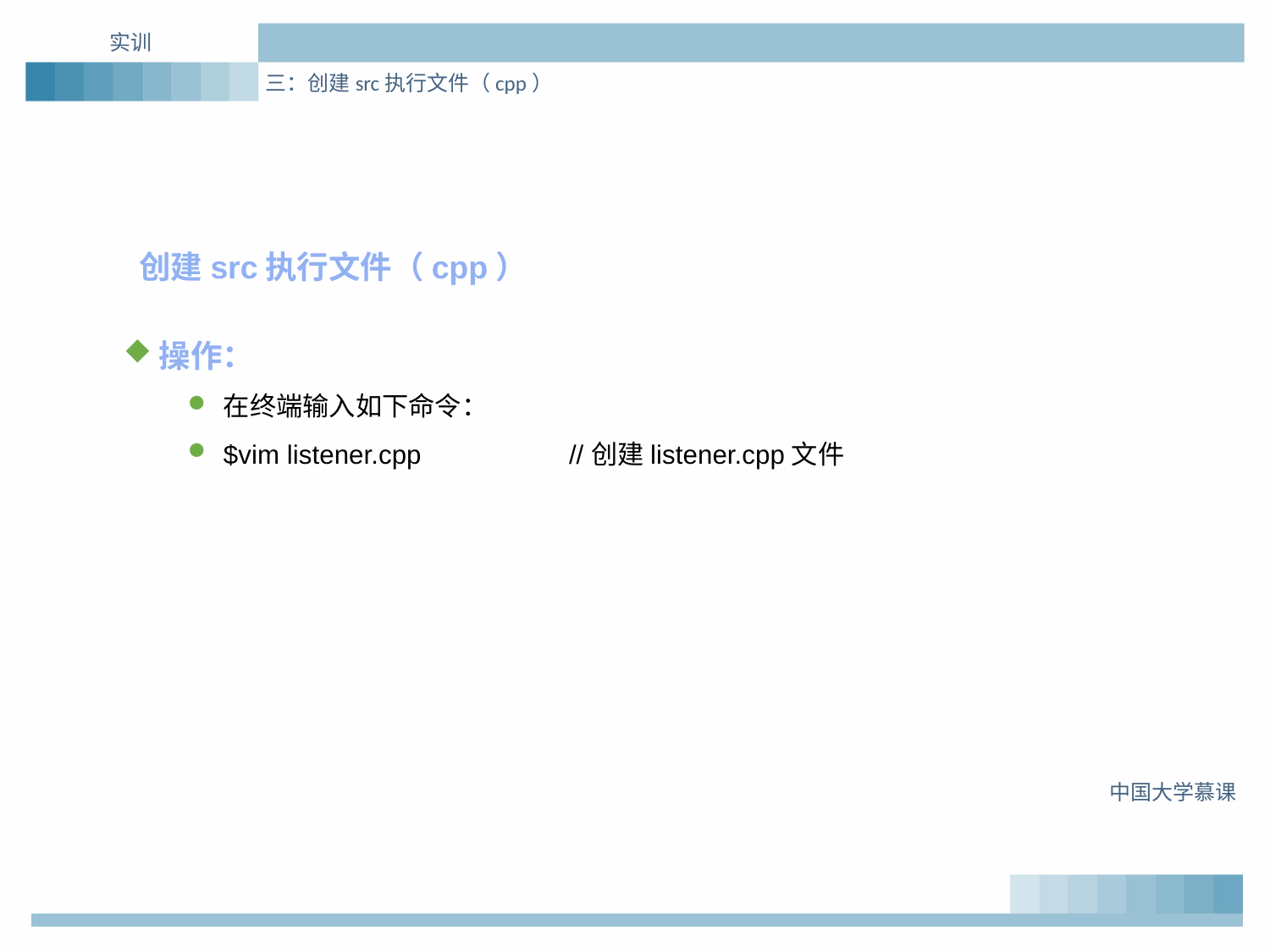

实训
三：创建src执行文件（cpp）
创建src执行文件（cpp）

操作：
在终端输入如下命令：
$vim listener.cpp                    //创建listener.cpp文件
中国大学慕课